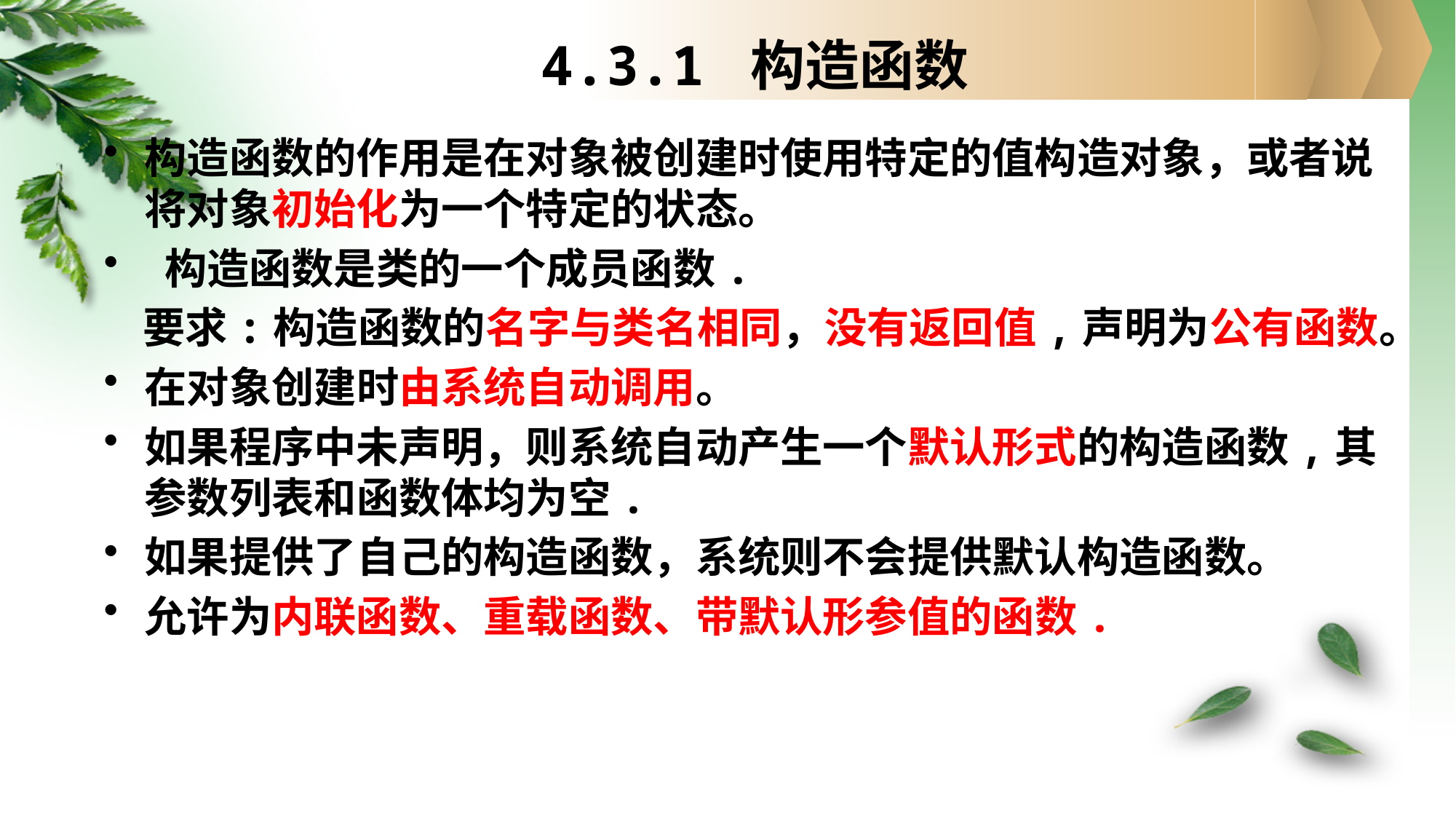

# 4.3.1 构造函数
构造函数的作用是在对象被创建时使用特定的值构造对象，或者说将对象初始化为一个特定的状态。
 构造函数是类的一个成员函数.
   要求:构造函数的名字与类名相同，没有返回值,声明为公有函数。
在对象创建时由系统自动调用。
如果程序中未声明，则系统自动产生一个默认形式的构造函数,其参数列表和函数体均为空.
如果提供了自己的构造函数，系统则不会提供默认构造函数。
允许为内联函数、重载函数、带默认形参值的函数.